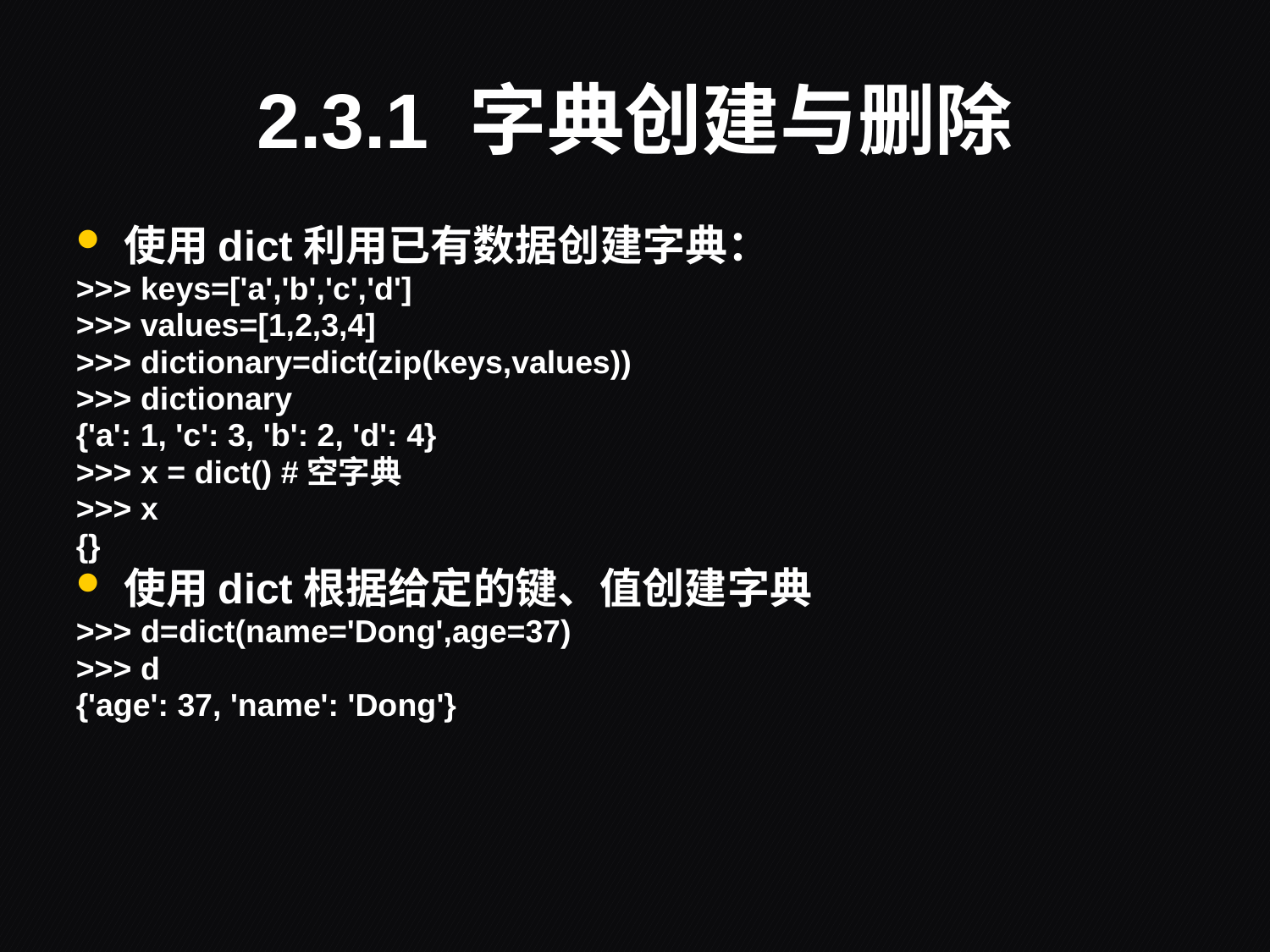

# 2.3.1 字典创建与删除
使用dict利用已有数据创建字典：
>>> keys=['a','b','c','d']
>>> values=[1,2,3,4]
>>> dictionary=dict(zip(keys,values))
>>> dictionary
{'a': 1, 'c': 3, 'b': 2, 'd': 4}
>>> x = dict() #空字典
>>> x
{}
使用dict根据给定的键、值创建字典
>>> d=dict(name='Dong',age=37)
>>> d
{'age': 37, 'name': 'Dong'}